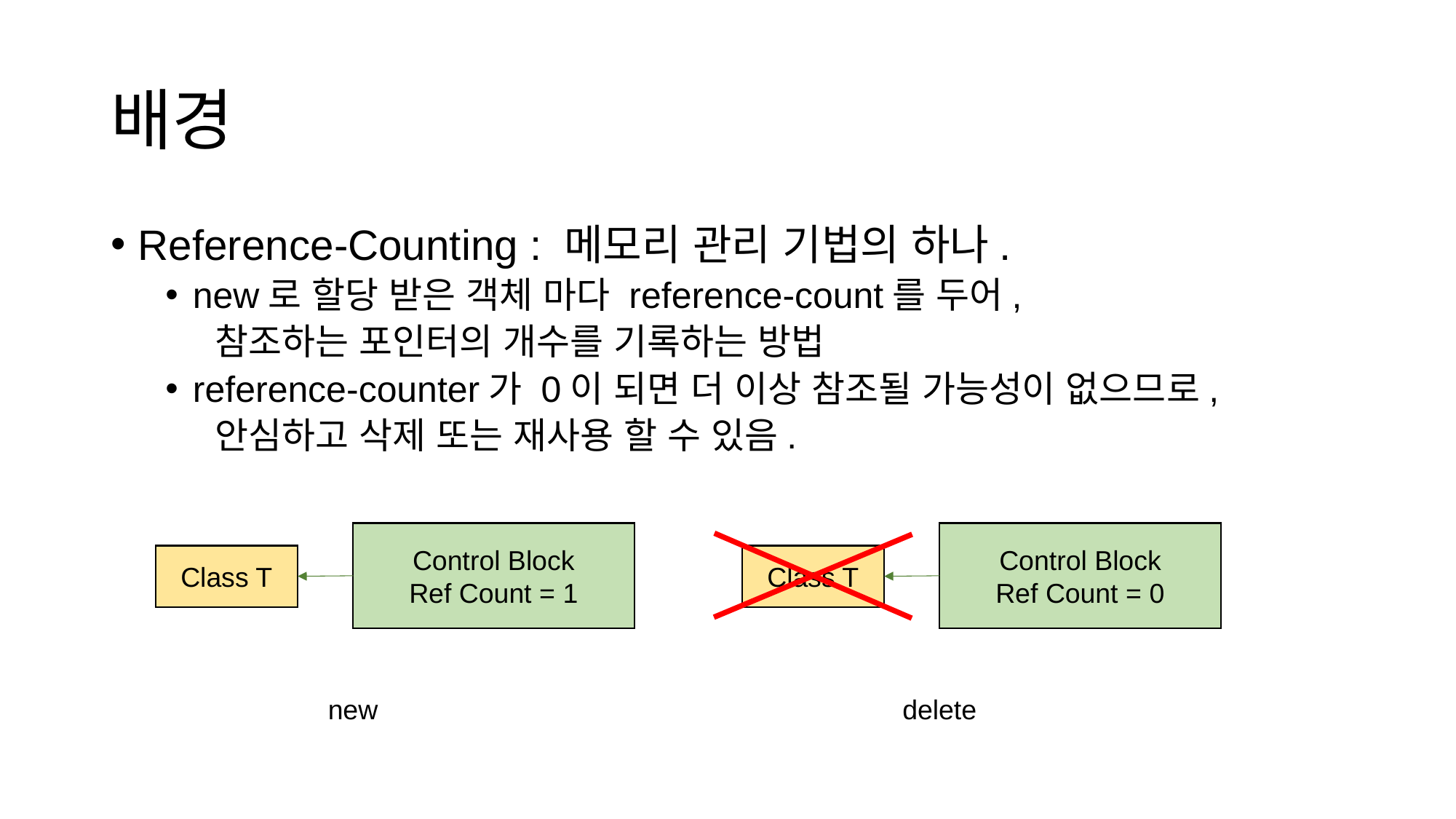

# 배경
Reference-Counting : 메모리 관리 기법의 하나.
new로 할당 받은 객체 마다 reference-count를 두어,
    참조하는 포인터의 개수를 기록하는 방법
reference-counter가 0이 되면 더 이상 참조될 가능성이 없으므로,
    안심하고 삭제 또는 재사용 할 수 있음.

Control Block
Ref Count = 1
Control Block
Ref Count = 0
Class T
Class T

delete
new